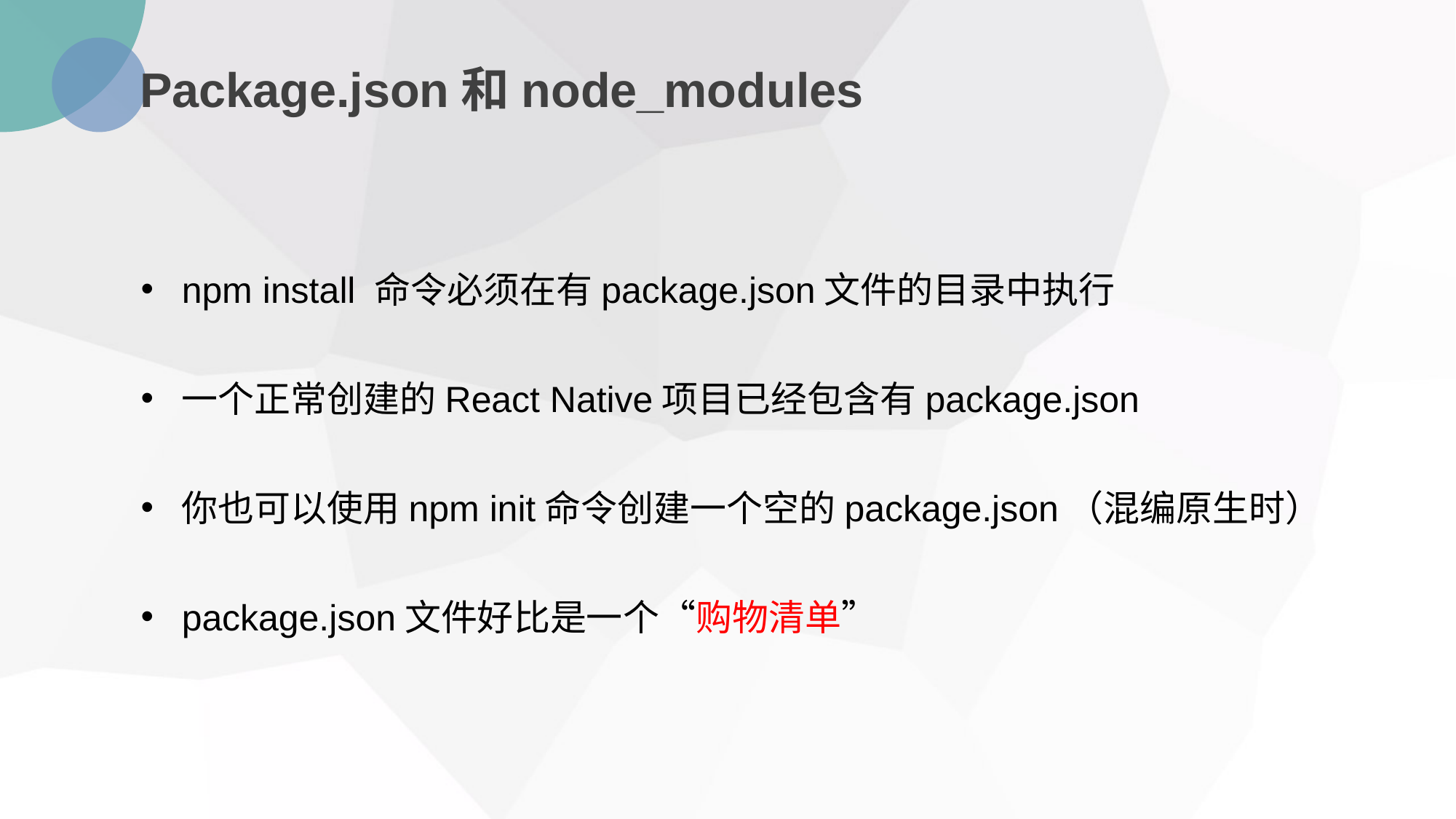

Package.json和node_modules
npm install 命令必须在有package.json文件的目录中执行
一个正常创建的React Native项目已经包含有package.json
你也可以使用npm init命令创建一个空的package.json（混编原生时）
package.json文件好比是一个“购物清单”